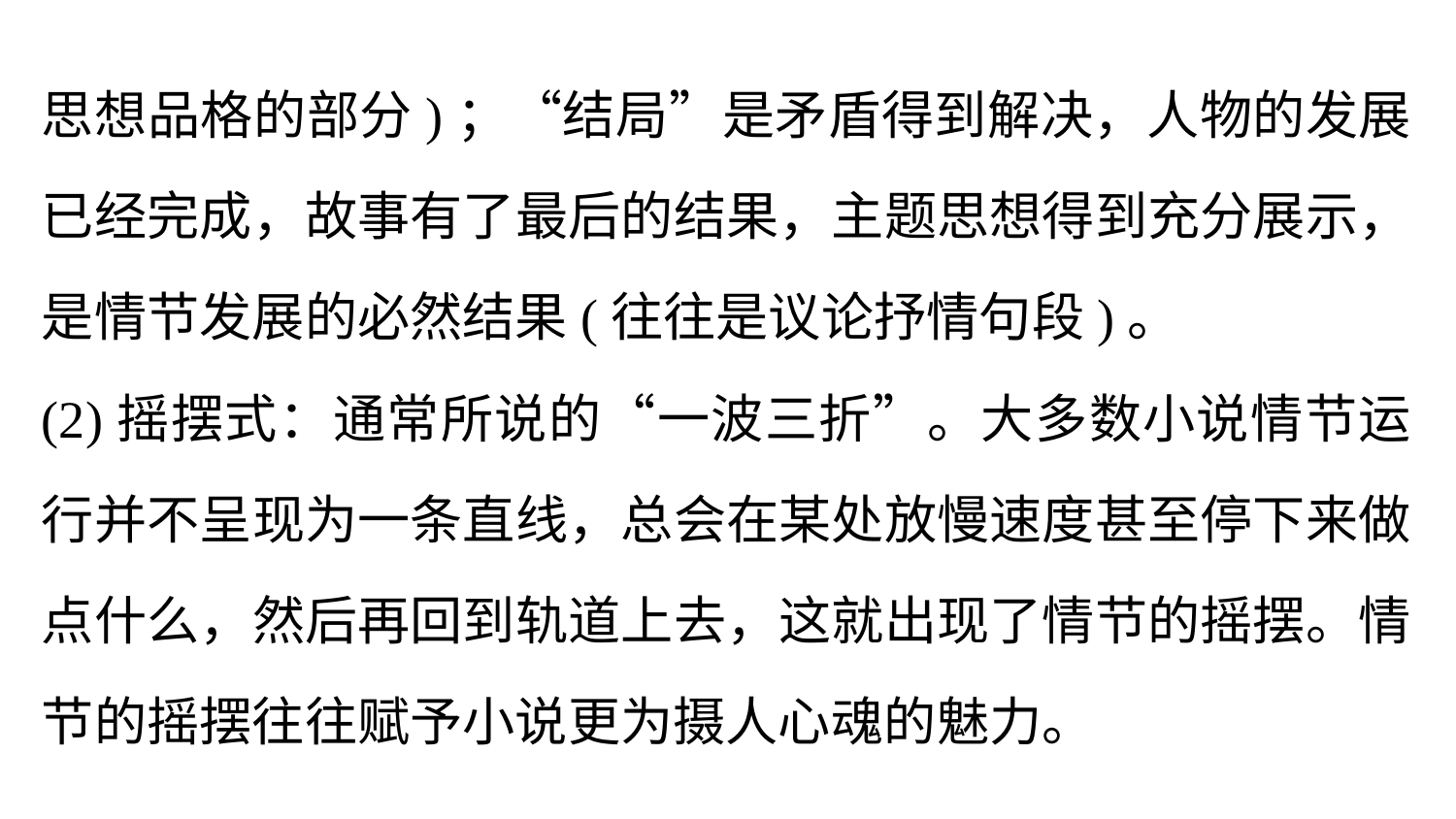

思想品格的部分)；“结局”是矛盾得到解决，人物的发展已经完成，故事有了最后的结果，主题思想得到充分展示，是情节发展的必然结果(往往是议论抒情句段)。
(2)摇摆式：通常所说的“一波三折”。大多数小说情节运行并不呈现为一条直线，总会在某处放慢速度甚至停下来做点什么，然后再回到轨道上去，这就出现了情节的摇摆。情节的摇摆往往赋予小说更为摄人心魂的魅力。